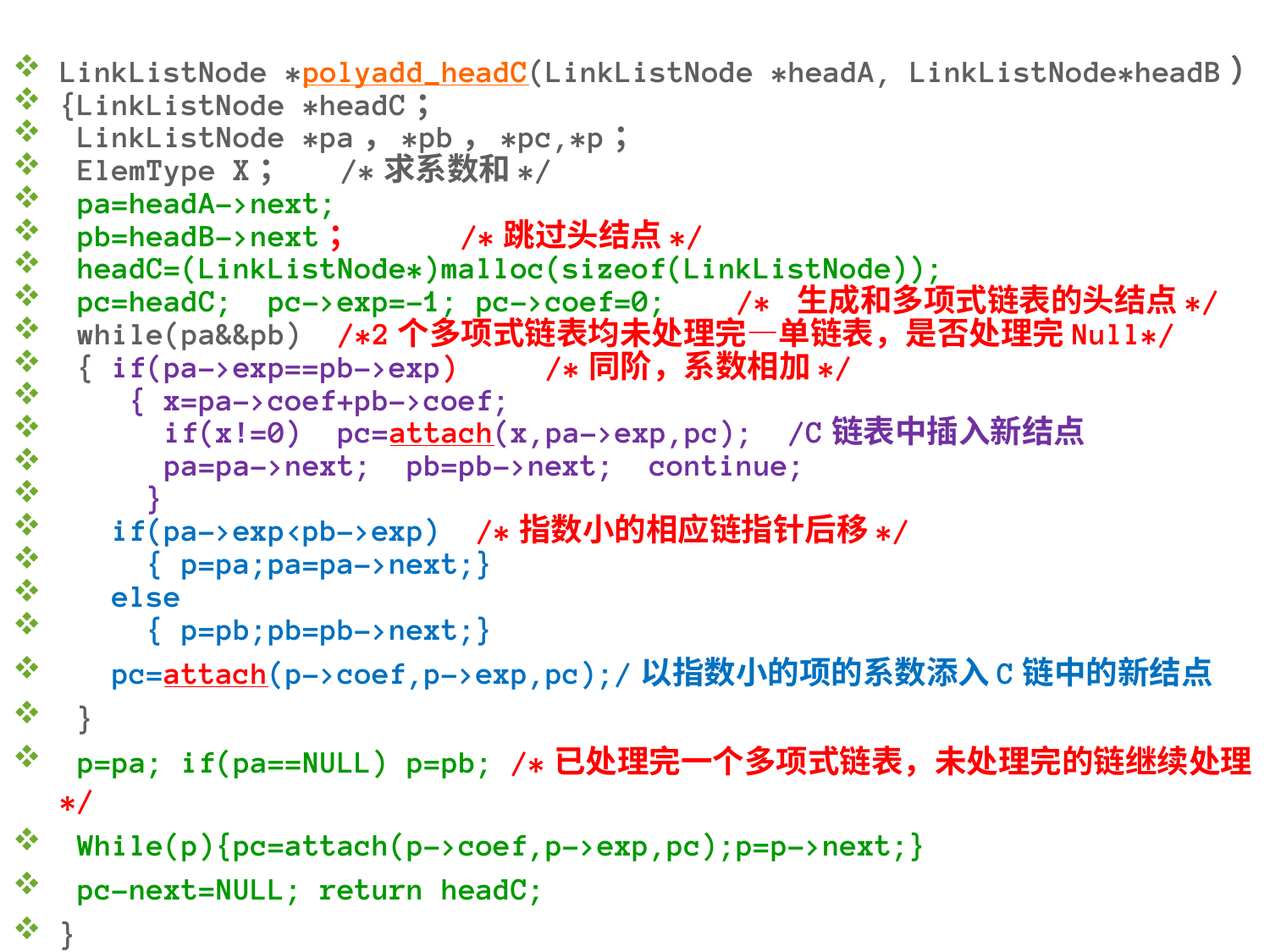

LinkListNode *polyadd_headC(LinkListNode *headA, LinkListNode*headB）
{LinkListNode *headC；
 LinkListNode *pa，*pb，*pc,*p；
 ElemType X；      /*求系数和*/
 pa=headA->next;
 pb=headB->next；             /*跳过头结点*/
 headC=(LinkListNode*)malloc(sizeof(LinkListNode));
 pc=headC;  pc->exp=-1; pc->coef=0;    /* 生成和多项式链表的头结点*/
 while(pa&&pb)  /*2个多项式链表均未处理完—单链表，是否处理完Null*/
 { if(pa->exp==pb->exp)     /*同阶，系数相加*/
    { x=pa->coef+pb->coef;
      if(x!=0)  pc=attach(x,pa->exp,pc);  /C链表中插入新结点
      pa=pa->next;  pb=pb->next;  continue;
     }
   if(pa->exp<pb->exp)  /*指数小的相应链指针后移*/
     { p=pa;pa=pa->next;}
   else
     { p=pb;pb=pb->next;}
   pc=attach(p->coef,p->exp,pc);/以指数小的项的系数添入C链中的新结点
 }
 p=pa; if(pa==NULL) p=pb; /*已处理完一个多项式链表，未处理完的链继续处理*/
 While(p){pc=attach(p->coef,p->exp,pc);p=p->next;}
 pc-next=NULL; return headC;
}

200